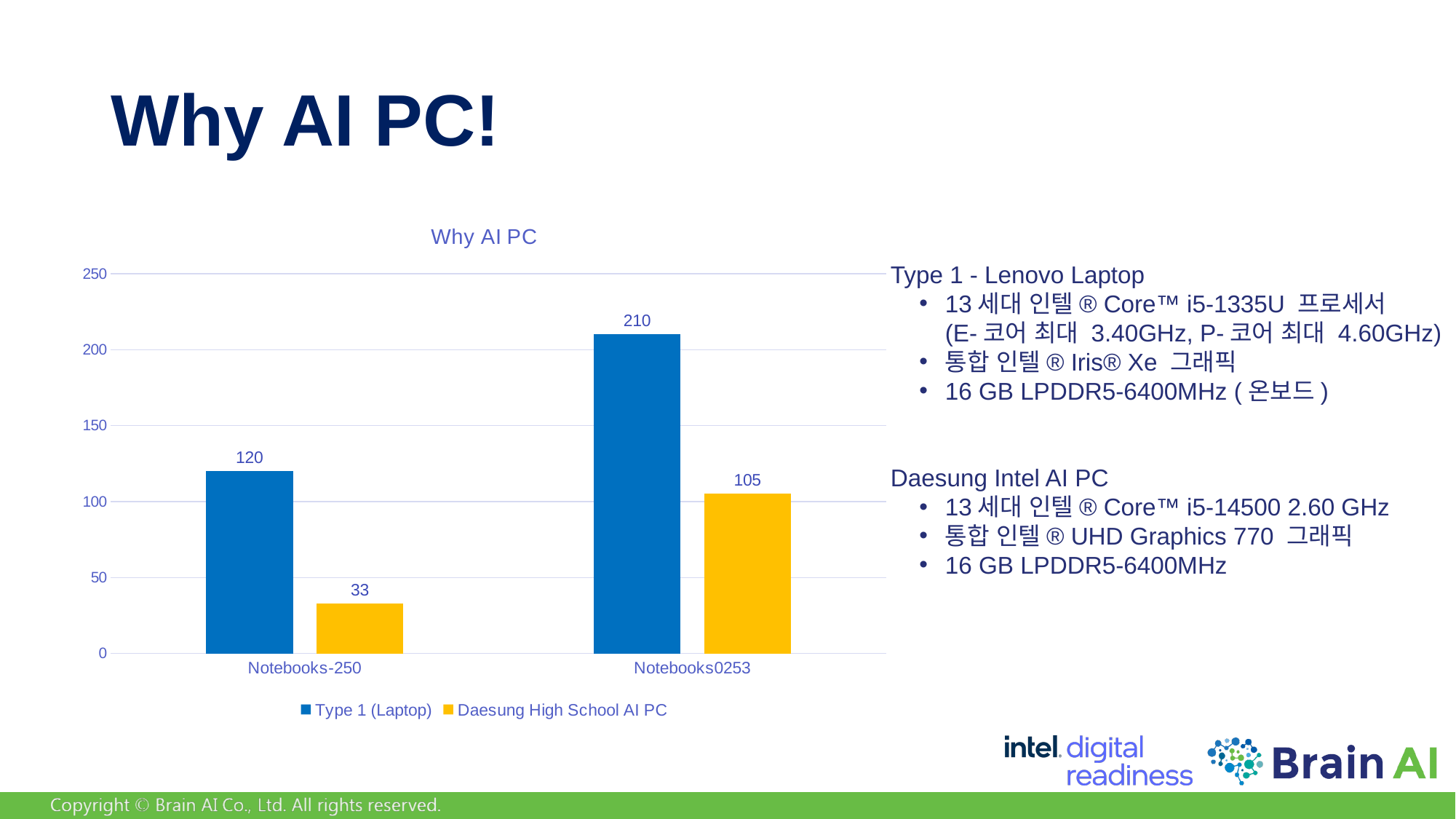

Why AI PC!

### Chart: Why AI PC

| Category | Type 1 (Laptop) | Daesung High School AI PC |
|---|---|---|
| Notebooks-250 | 120.0 | 33.0 |
| Notebooks0253 | 210.0 | 105.0 |
Type 1 - Lenovo Laptop
13세대 인텔® Core™ i5-1335U 프로세서
(E-코어 최대 3.40GHz, P-코어 최대 4.60GHz)
통합 인텔® Iris® Xe 그래픽
16 GB LPDDR5-6400MHz (온보드)

Daesung Intel AI PC
13세대 인텔® Core™ i5-14500 2.60 GHz
통합 인텔® UHD Graphics 770 그래픽
16 GB LPDDR5-6400MHz